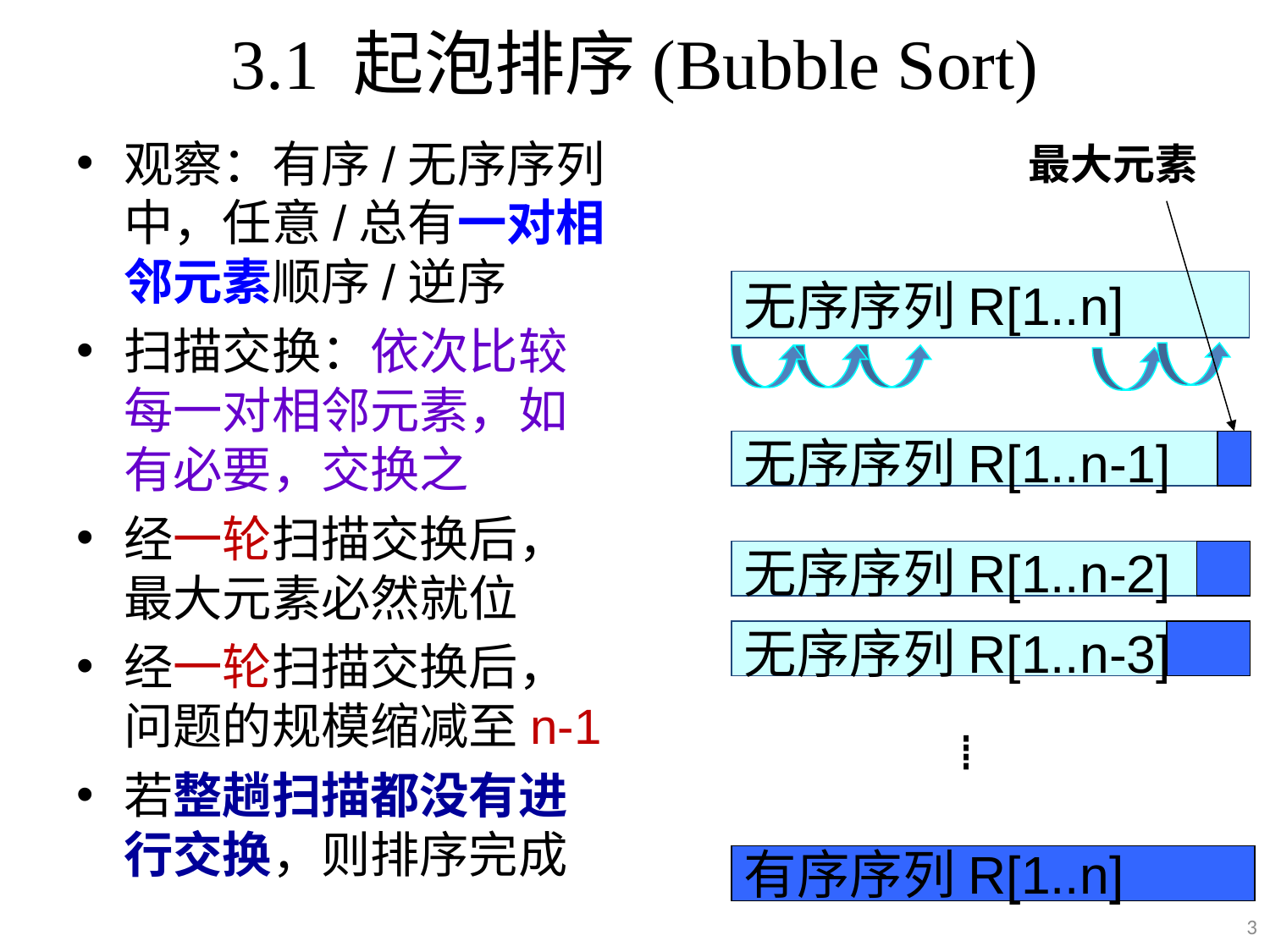

# 3.1 起泡排序(Bubble Sort)
观察：有序/无序序列中，任意/总有一对相邻元素顺序/逆序
扫描交换：依次比较每一对相邻元素，如有必要，交换之
经一轮扫描交换后，最大元素必然就位
经一轮扫描交换后，问题的规模缩减至n-1
若整趟扫描都没有进行交换，则排序完成

最大元素
无序序列R[1..n]

无序序列R[1..n-1]

无序序列R[1..n-2]

无序序列R[1..n-3]

┋
有序序列R[1..n]
3